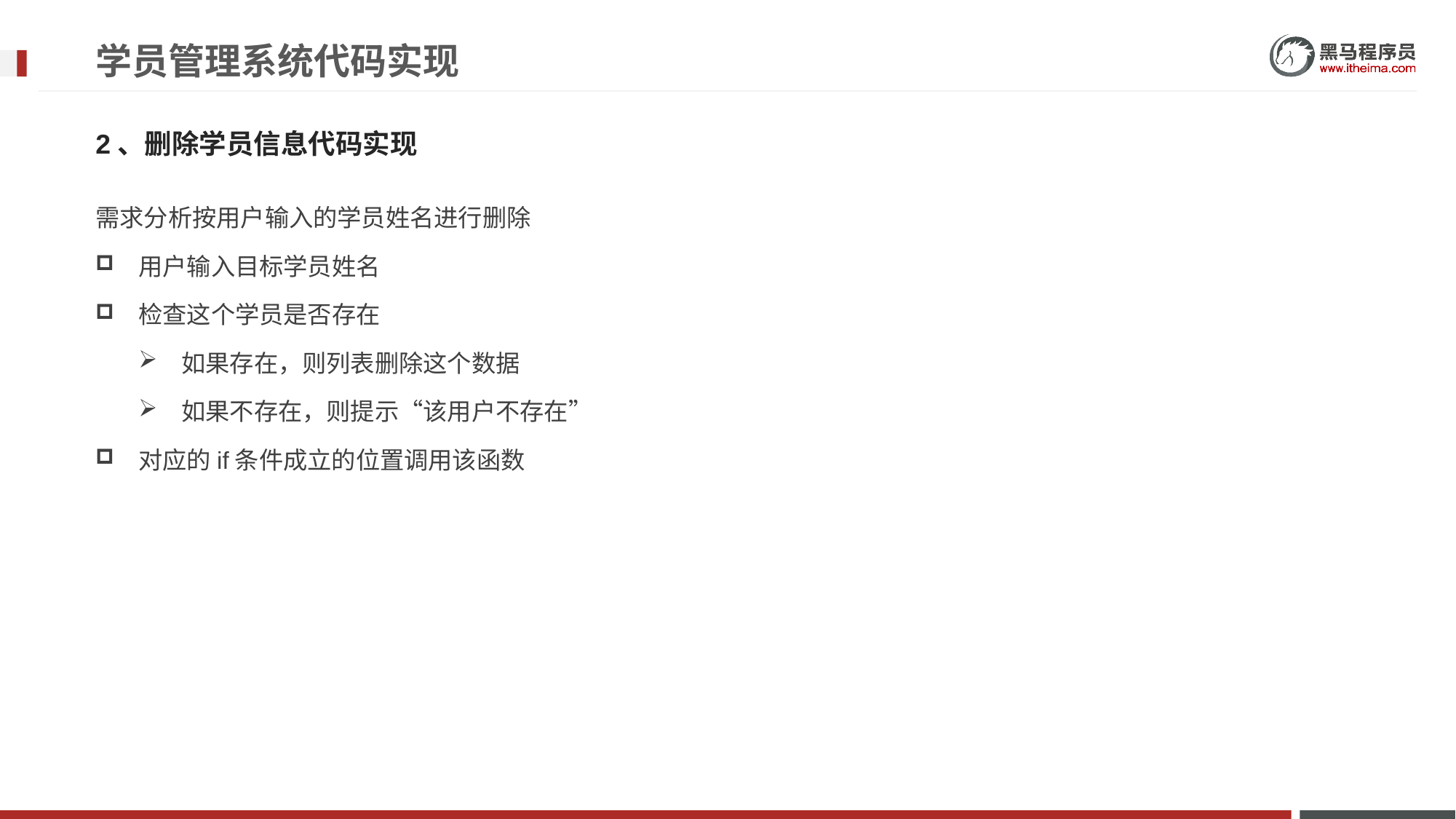

# 学员管理系统代码实现
2、删除学员信息代码实现
需求分析按用户输入的学员姓名进行删除
用户输入目标学员姓名
检查这个学员是否存在
如果存在，则列表删除这个数据
如果不存在，则提示“该用户不存在”
对应的if条件成立的位置调用该函数